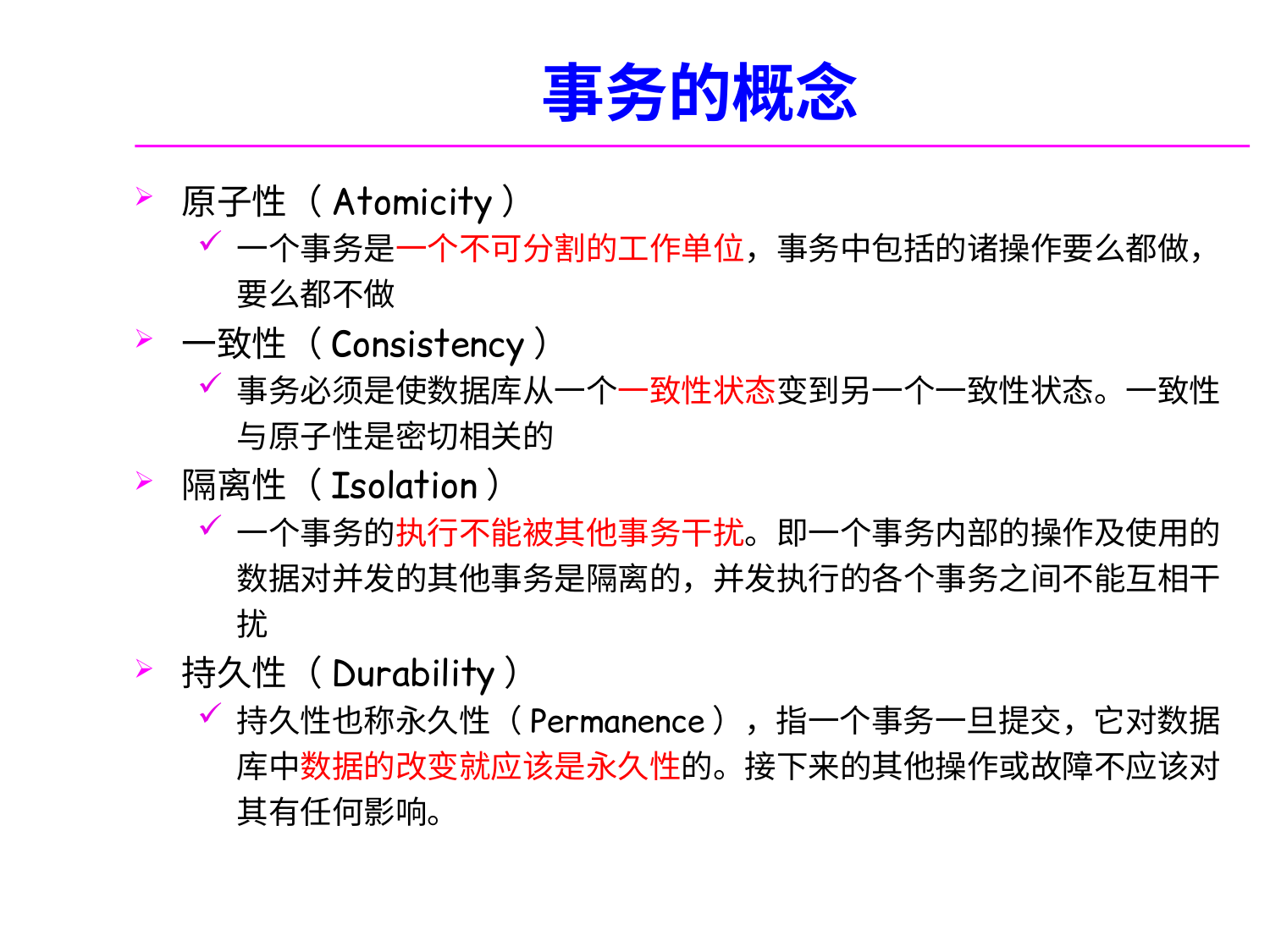

# 事务的概念
原子性（Atomicity）
一个事务是一个不可分割的工作单位，事务中包括的诸操作要么都做，要么都不做
一致性（Consistency）
事务必须是使数据库从一个一致性状态变到另一个一致性状态。一致性与原子性是密切相关的
隔离性（Isolation）
一个事务的执行不能被其他事务干扰。即一个事务内部的操作及使用的数据对并发的其他事务是隔离的，并发执行的各个事务之间不能互相干扰
持久性（Durability）
持久性也称永久性（Permanence），指一个事务一旦提交，它对数据库中数据的改变就应该是永久性的。接下来的其他操作或故障不应该对其有任何影响。
5